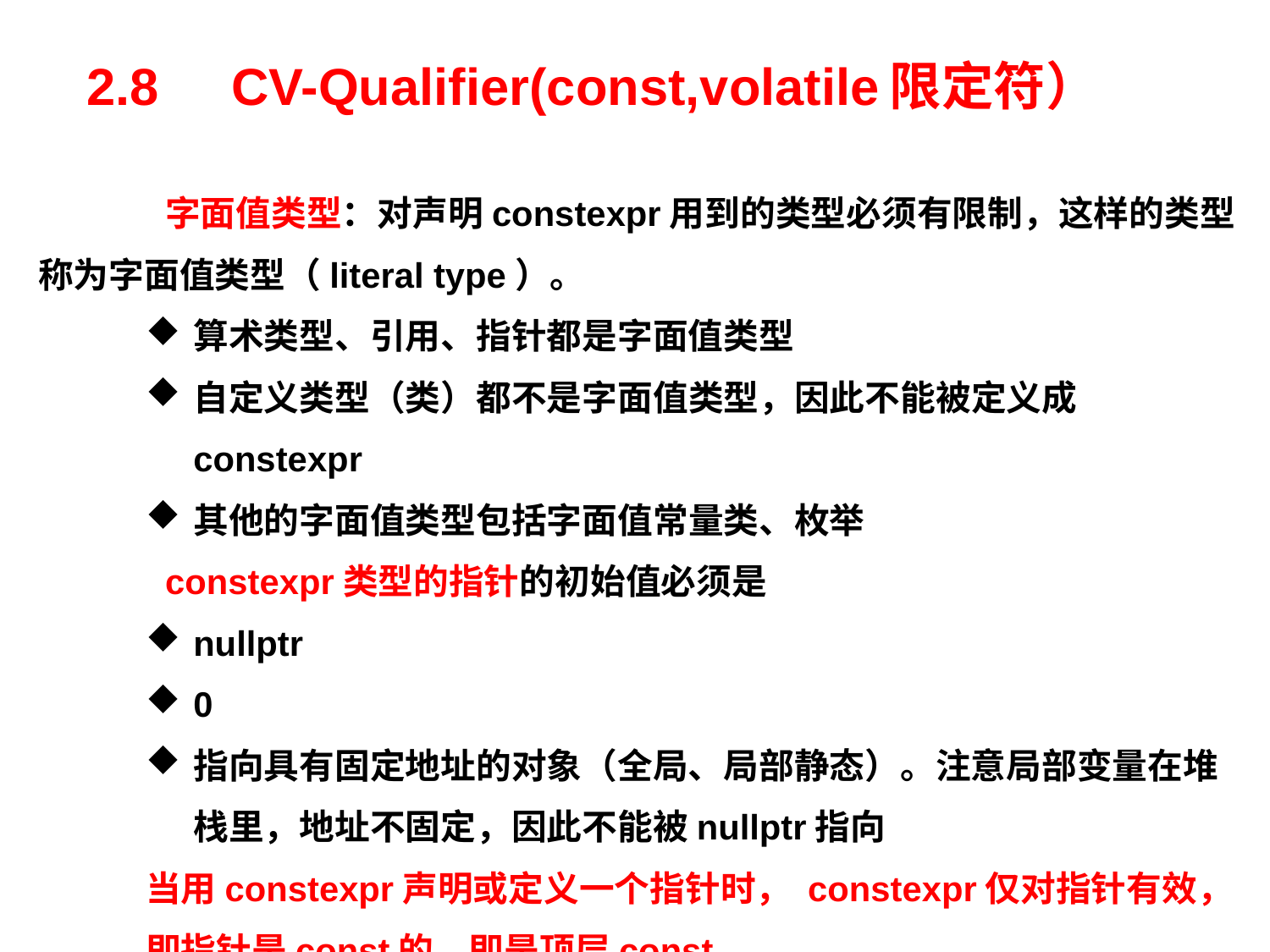

# 2.8　CV-Qualifier(const,volatile限定符）
	字面值类型：对声明constexpr用到的类型必须有限制，这样的类型称为字面值类型（literal type）。
算术类型、引用、指针都是字面值类型
自定义类型（类）都不是字面值类型，因此不能被定义成constexpr
其他的字面值类型包括字面值常量类、枚举
	constexpr类型的指针的初始值必须是
nullptr
0
指向具有固定地址的对象（全局、局部静态）。注意局部变量在堆栈里，地址不固定，因此不能被nullptr指向
当用constexpr声明或定义一个指针时， constexpr仅对指针有效，即指针是const的，即是顶层const